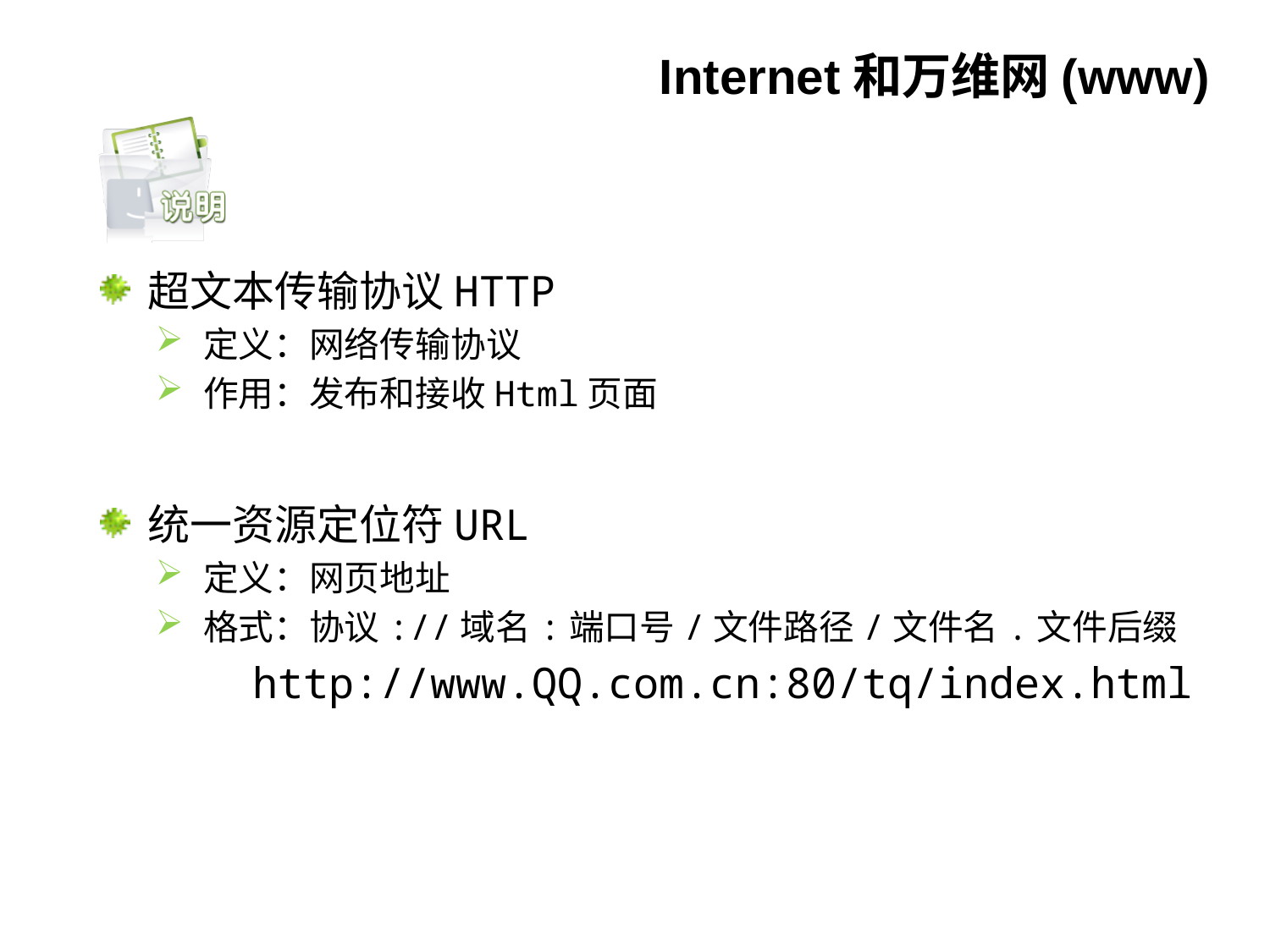

# Internet和万维网(www)
超文本传输协议HTTP
定义：网络传输协议
作用：发布和接收Html页面

统一资源定位符URL
定义：网页地址
格式：协议://域名:端口号/文件路径/文件名.文件后缀
      http://www.QQ.com.cn:80/tq/index.html